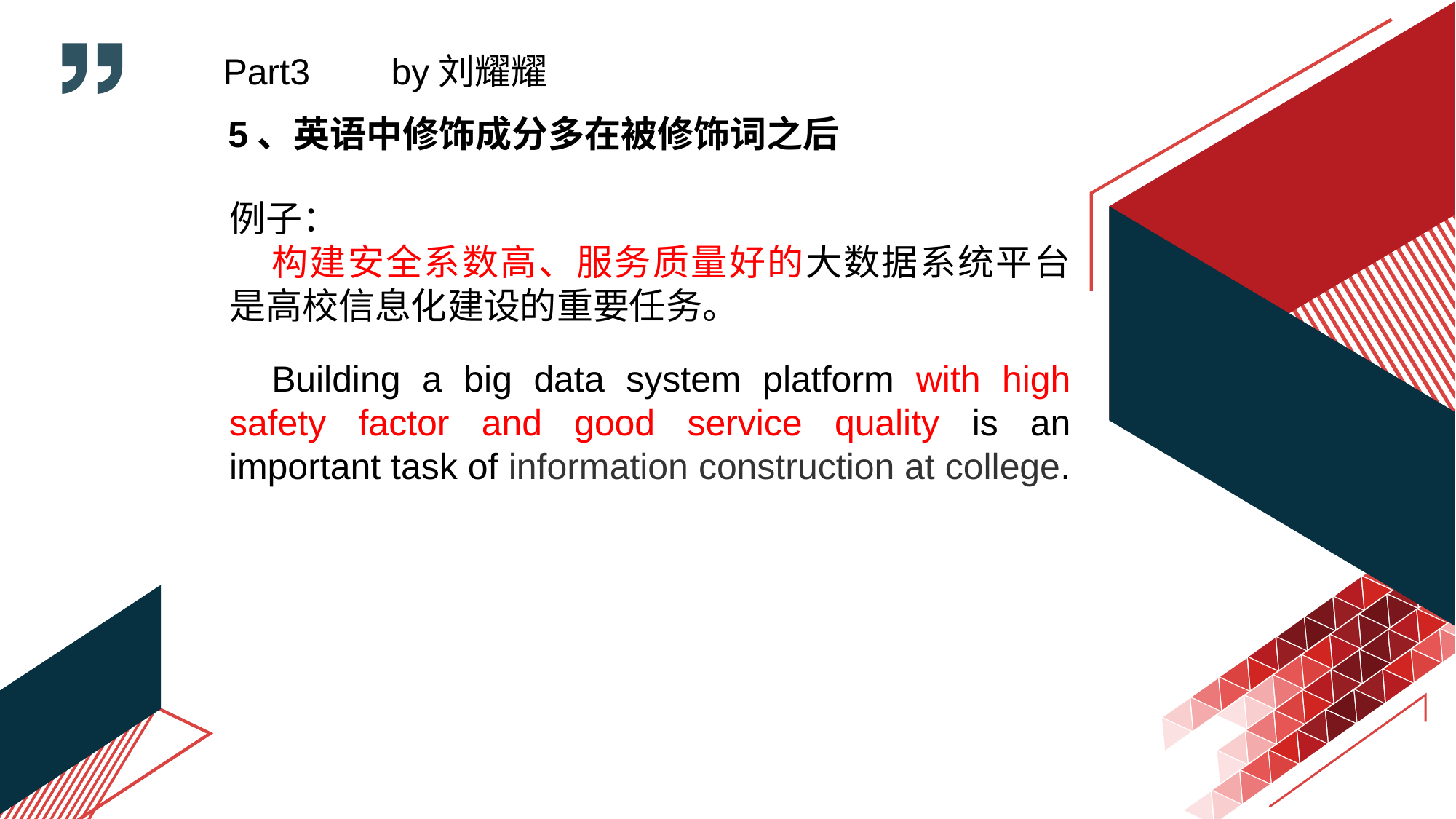

Part3        by刘耀耀

5、英语中修饰成分多在被修饰词之后
例子：
构建安全系数高、服务质量好的大数据系统平台是高校信息化建设的重要任务。

Building a big data system platform with high safety factor and good service quality is an important task of information construction at college.